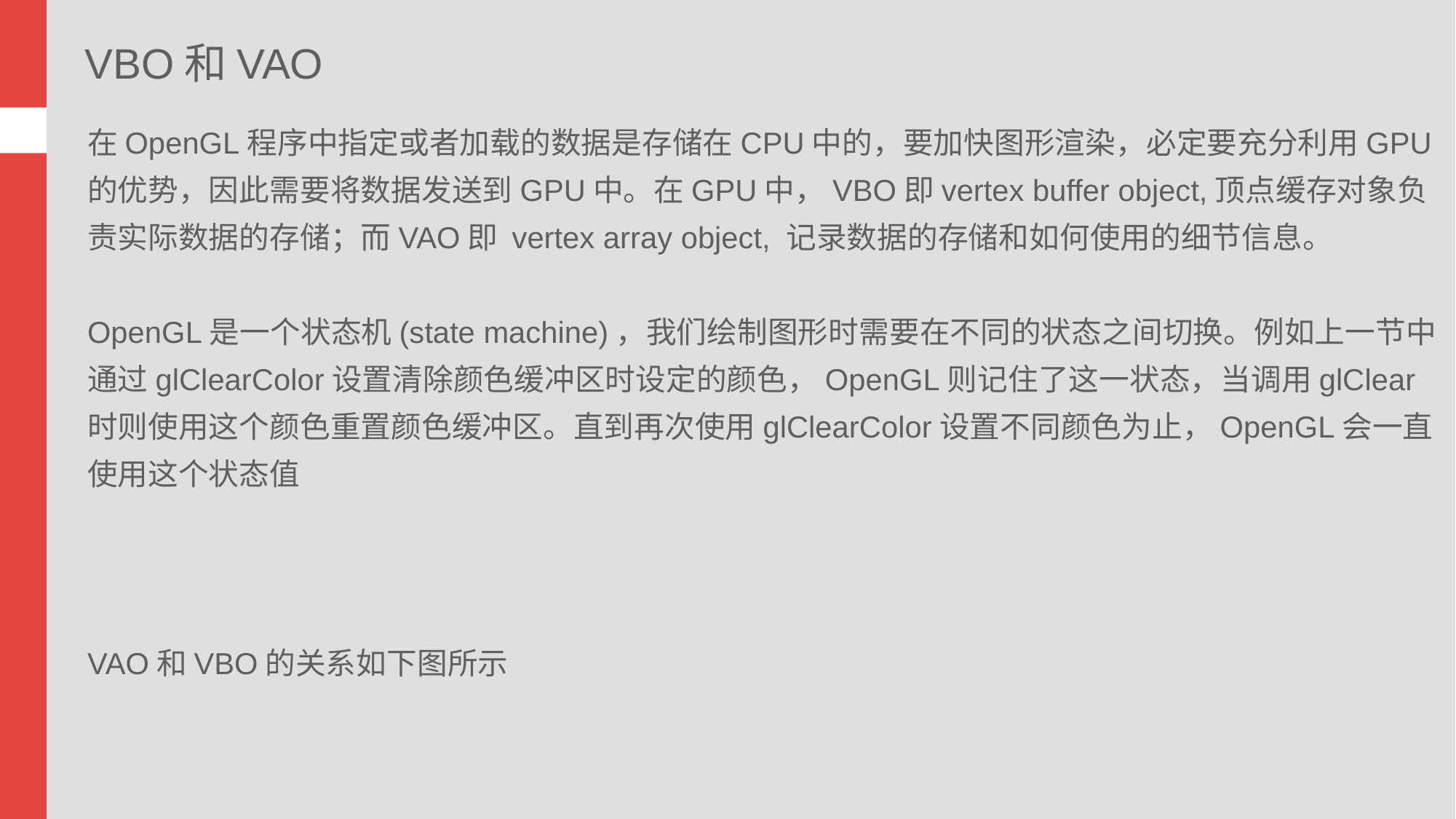

VBO和VAO
在OpenGL程序中指定或者加载的数据是存储在CPU中的，要加快图形渲染，必定要充分利用GPU的优势，因此需要将数据发送到GPU中。在GPU中，VBO即vertex buffer object,顶点缓存对象负责实际数据的存储；而VAO即 vertex array object, 记录数据的存储和如何使用的细节信息。

OpenGL是一个状态机(state machine)，我们绘制图形时需要在不同的状态之间切换。例如上一节中通过glClearColor设置清除颜色缓冲区时设定的颜色，OpenGL则记住了这一状态，当调用glClear时则使用这个颜色重置颜色缓冲区。直到再次使用glClearColor设置不同颜色为止，OpenGL会一直使用这个状态值

VAO和VBO的关系如下图所示